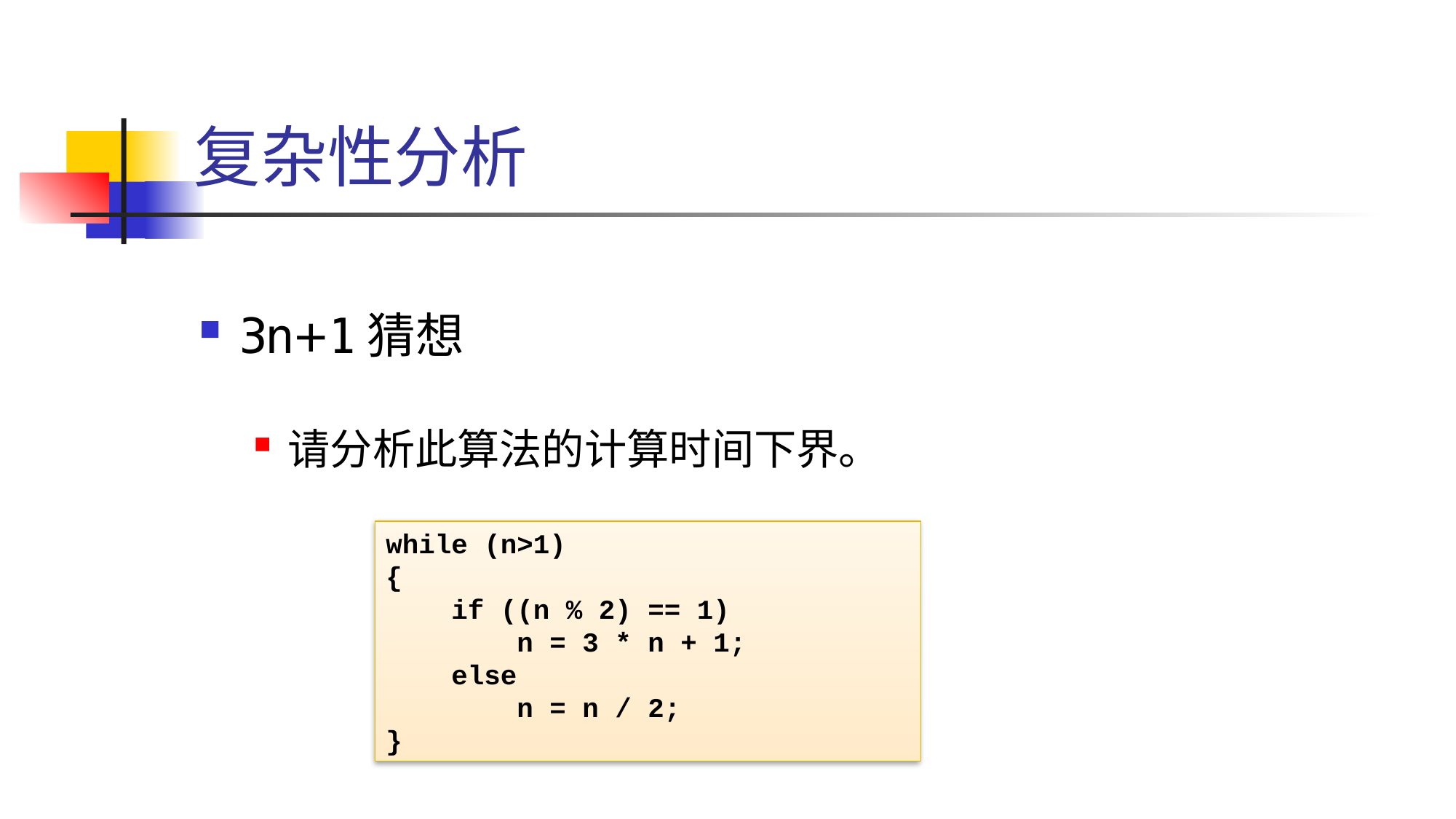

# 复杂性分析
3n+1猜想
请分析此算法的计算时间下界。
while (n>1)
{
    if ((n % 2) == 1)
        n = 3 * n + 1;
    else
        n = n / 2;
}